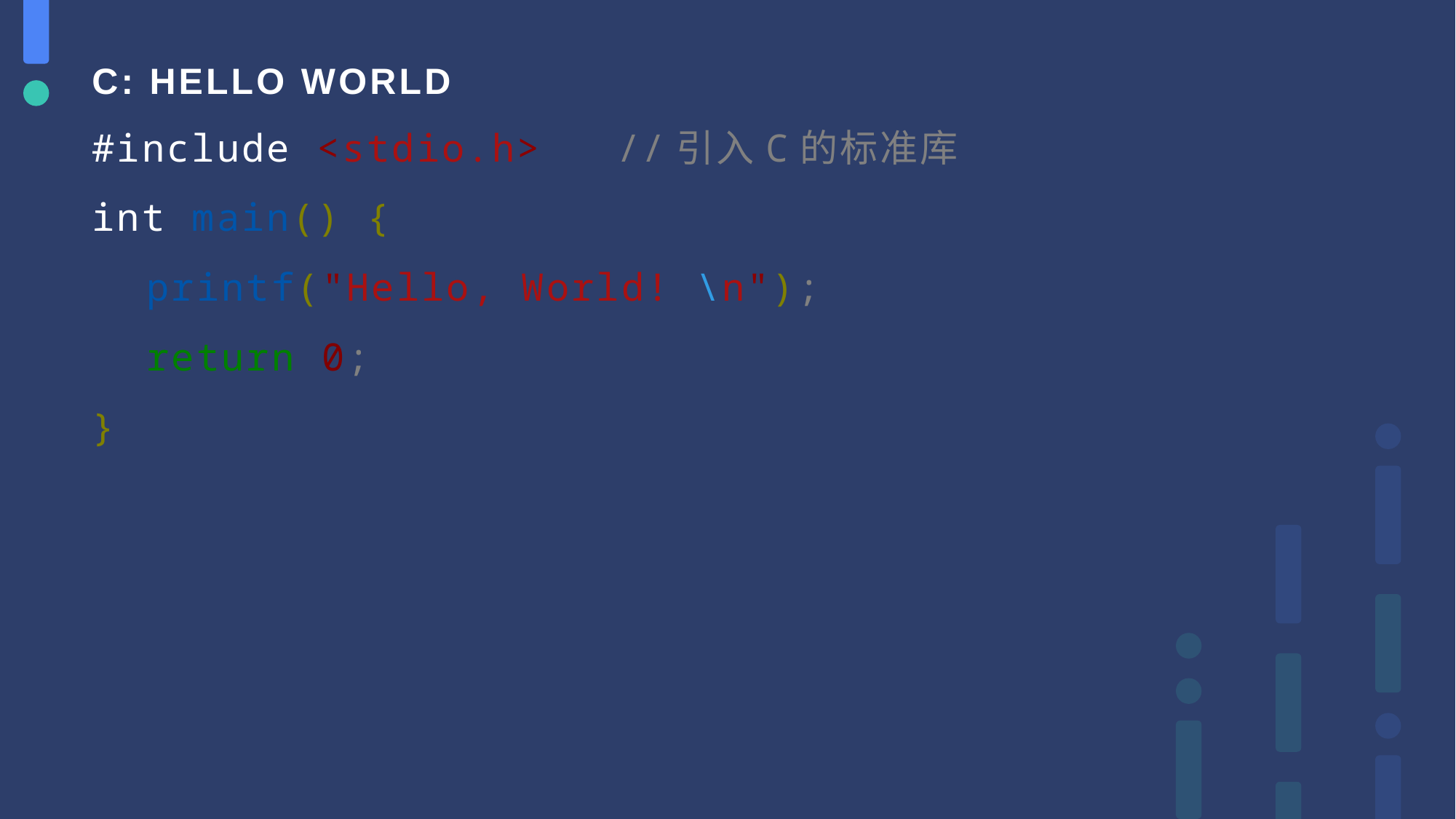

# C: HELLO WORLD
#include <stdio.h>   //引入C的标准库
int main() {
printf("Hello, World! \n");
return 0;
}

9